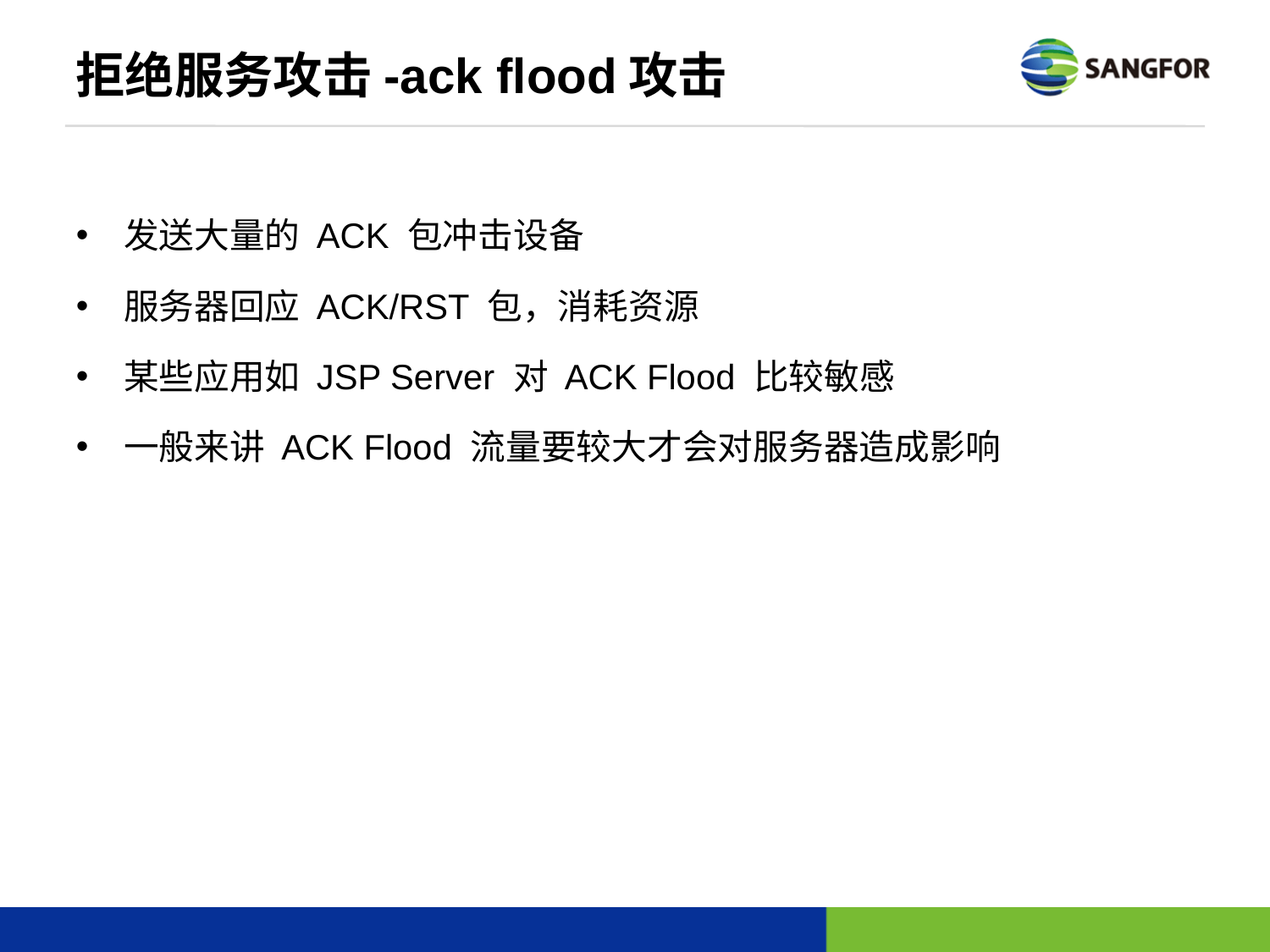

# 拒绝服务攻击-ack flood攻击
发送大量的 ACK 包冲击设备
服务器回应 ACK/RST 包，消耗资源
某些应用如 JSP Server 对 ACK Flood 比较敏感
一般来讲 ACK Flood 流量要较大才会对服务器造成影响